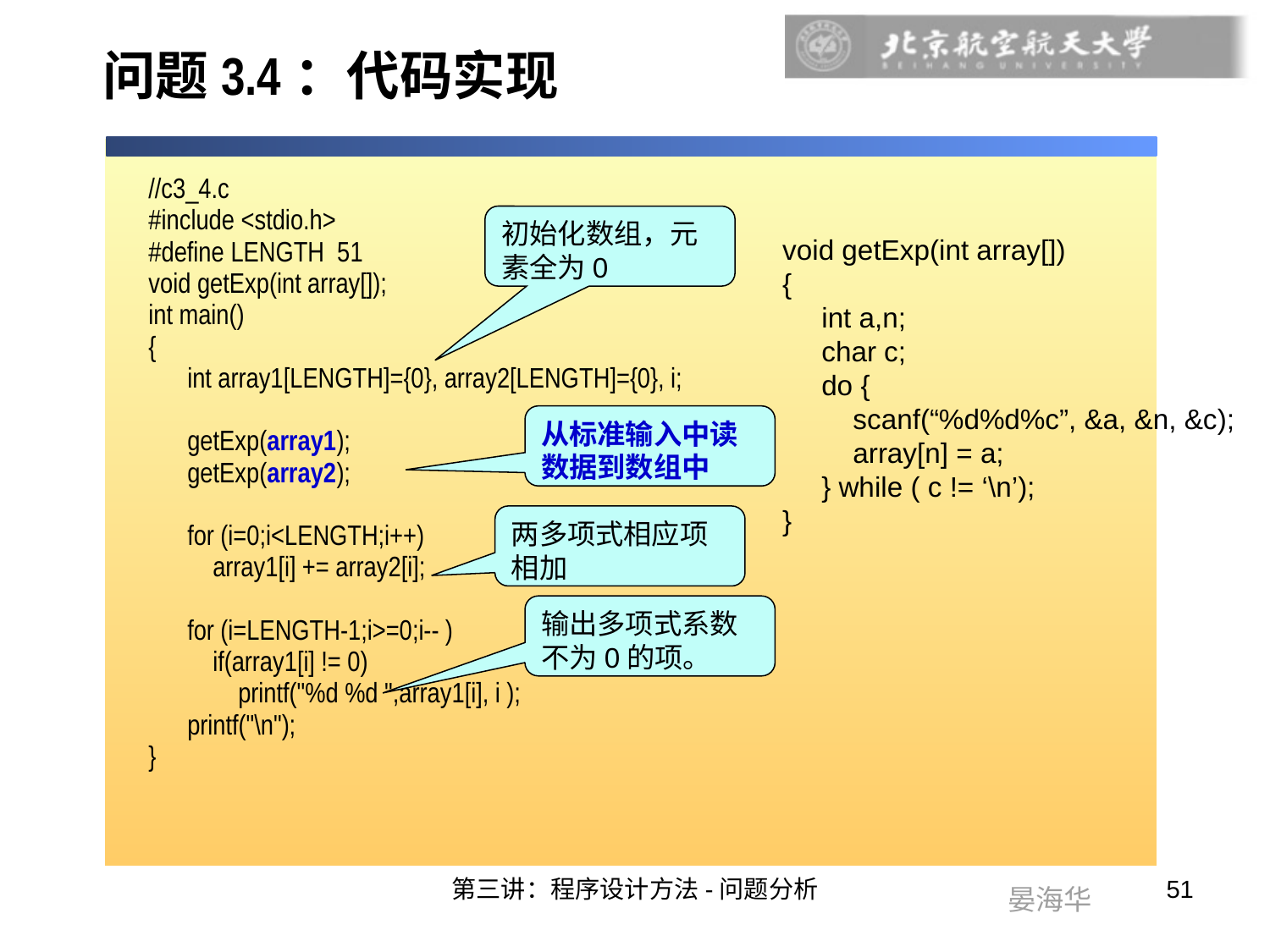

# 问题3.4：代码实现
//c3_4.c
#include <stdio.h>
#define LENGTH  51
void getExp(int array[]);
int main()
{
	int array1[LENGTH]={0}, array2[LENGTH]={0}, i;

	getExp(array1);
	getExp(array2);

	for (i=0;i<LENGTH;i++)
	    array1[i] += array2[i];

	for (i=LENGTH-1;i>=0;i-- )
	    if(array1[i] != 0)
	        printf("%d %d ",array1[i], i );
	printf("\n");
}
初始化数组，元素全为0
void getExp(int array[])
{
     int a,n;
     char c;
     do {
         scanf(“%d%d%c”, &a, &n, &c);
         array[n] = a;
     } while ( c != ‘\n’);
}
从标准输入中读数据到数组中
两多项式相应项相加
输出多项式系数不为0的项。
第三讲：程序设计方法-问题分析
51